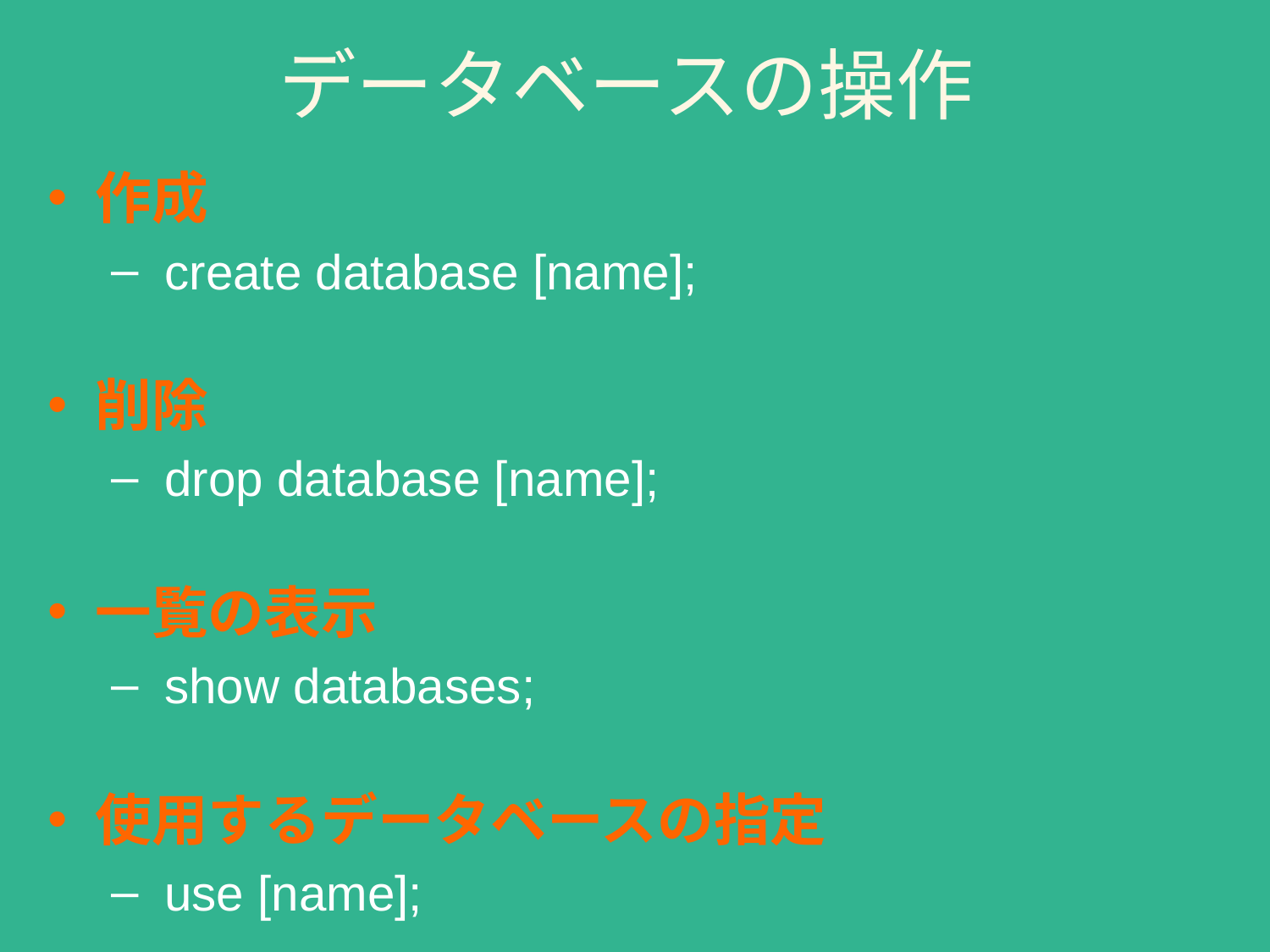

# データベースの操作
作成
 create database [name];
削除
 drop database [name];
一覧の表示
 show databases;
使用するデータベースの指定
 use [name];